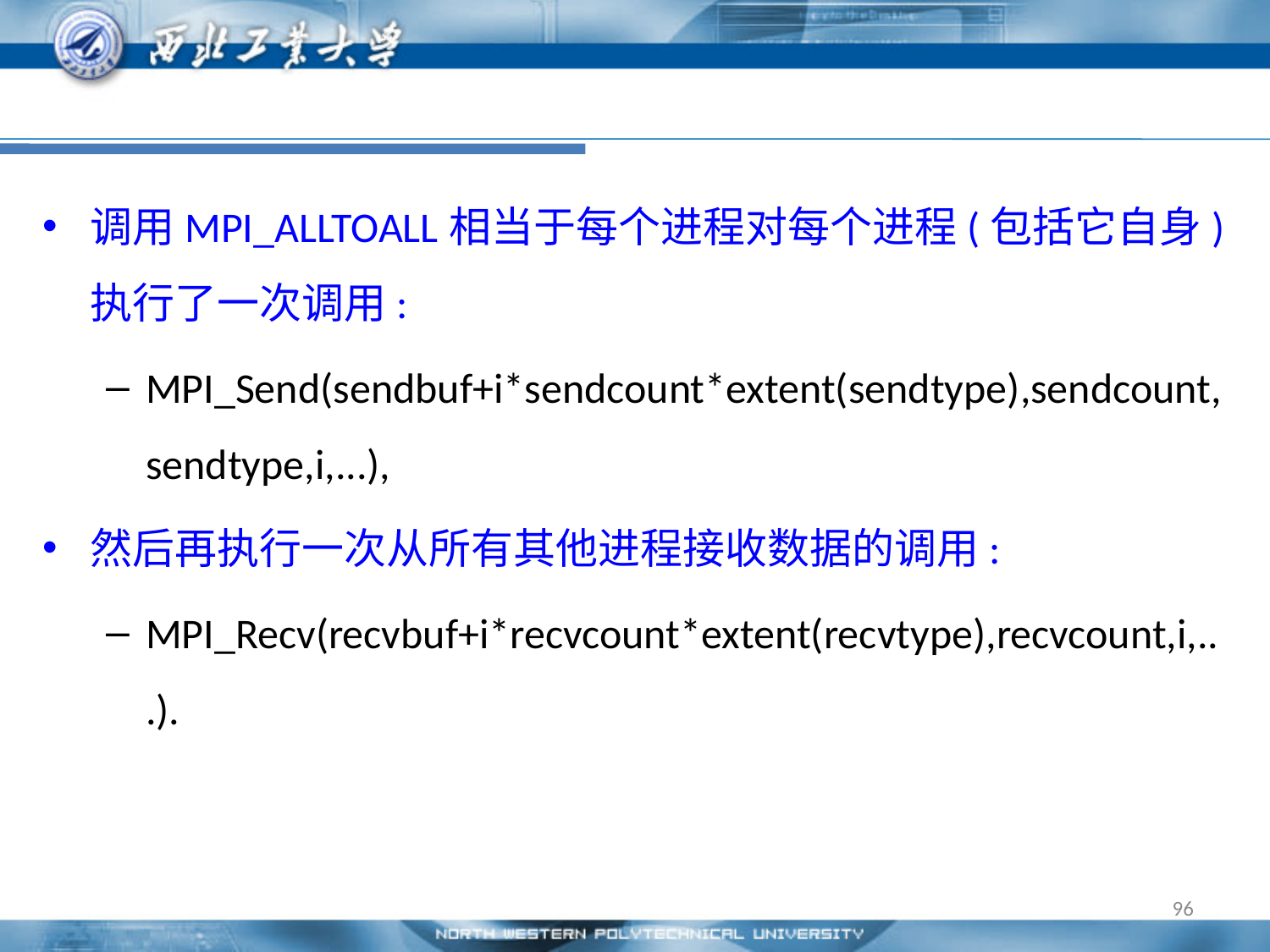

#
调用MPI_ALLTOALL相当于每个进程对每个进程(包括它自身)执行了一次调用:
MPI_Send(sendbuf+i*sendcount*extent(sendtype),sendcount, sendtype,i,...),
然后再执行一次从所有其他进程接收数据的调用:
MPI_Recv(recvbuf+i*recvcount*extent(recvtype),recvcount,i,...).
96